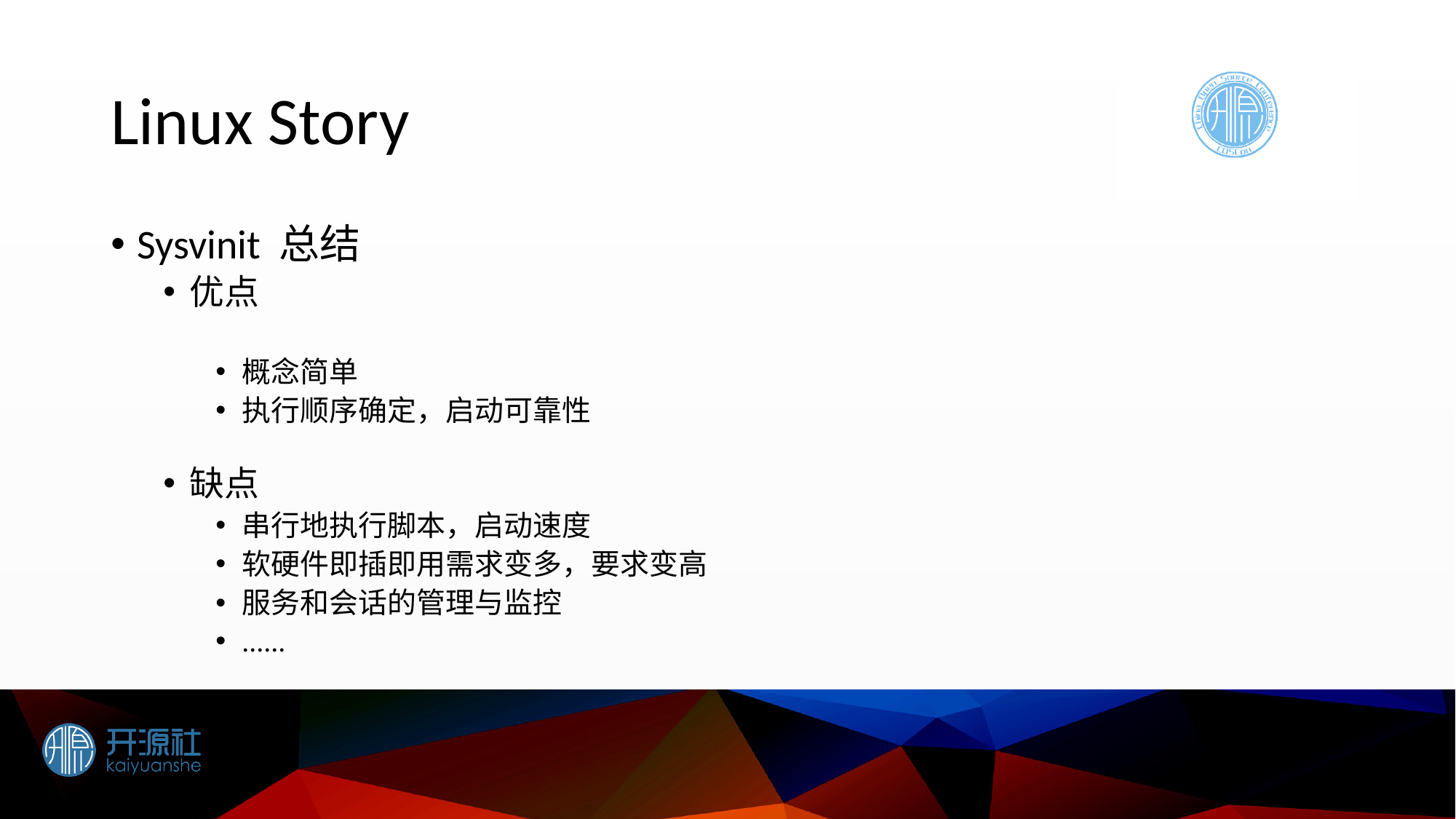

# Linux Story
Sysvinit 总结
优点
概念简单
执行顺序确定，启动可靠性
缺点
串行地执行脚本，启动速度
软硬件即插即用需求变多，要求变高
服务和会话的管理与监控
......